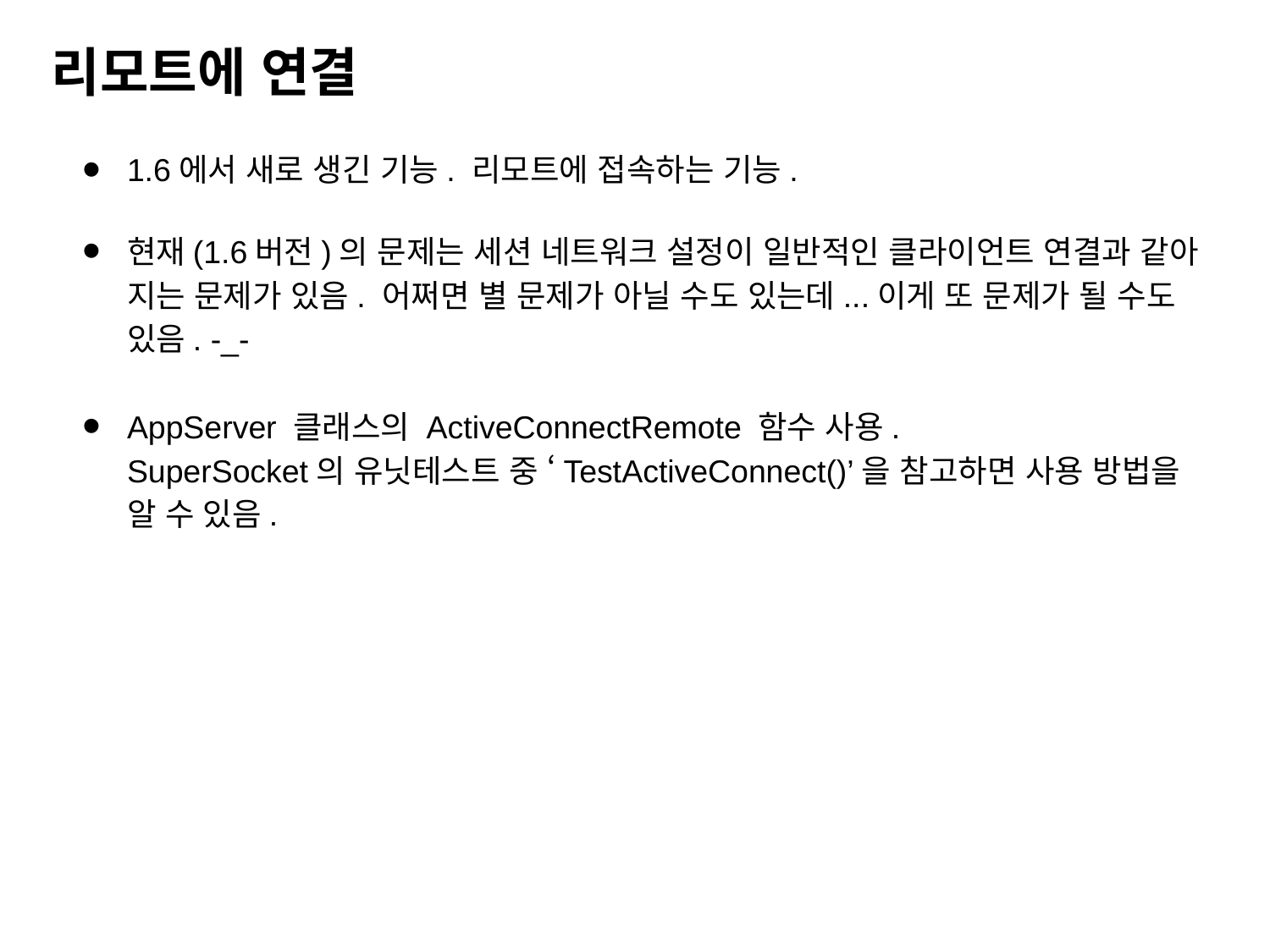

리모트에 연결
1.6에서 새로 생긴 기능. 리모트에 접속하는 기능.
현재(1.6버전)의 문제는 세션 네트워크 설정이 일반적인 클라이언트 연결과 같아 지는 문제가 있음. 어쩌면 별 문제가 아닐 수도 있는데...이게 또 문제가 될 수도 있음. -_-
AppServer 클래스의 ActiveConnectRemote 함수 사용.
SuperSocket의 유닛테스트 중 ‘TestActiveConnect()’을 참고하면 사용 방법을 알 수 있음.